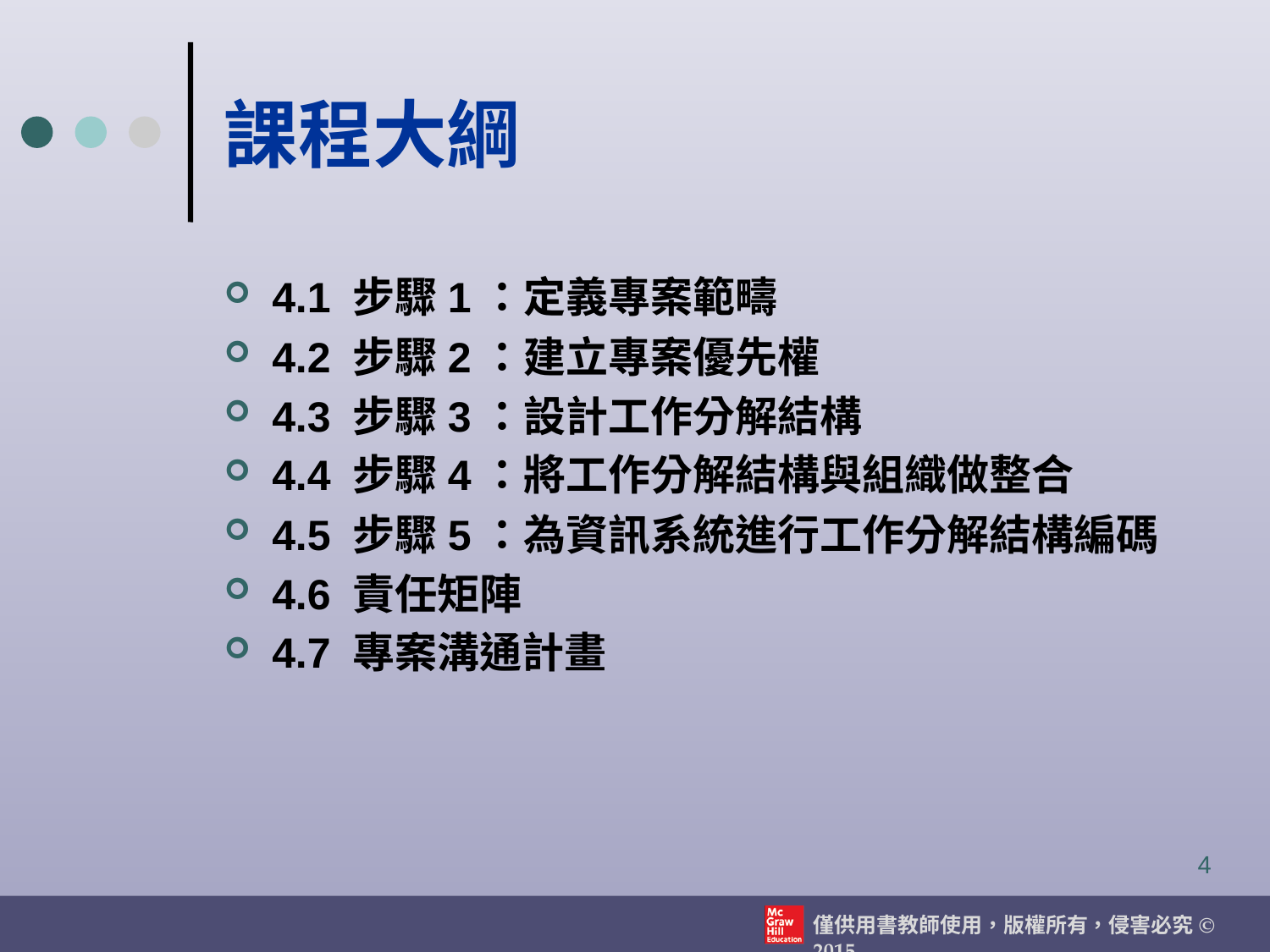

# 課程大綱
4.1 步驟1：定義專案範疇
4.2 步驟2：建立專案優先權
4.3 步驟3：設計工作分解結構
4.4 步驟4：將工作分解結構與組織做整合
4.5 步驟5：為資訊系統進行工作分解結構編碼
4.6 責任矩陣
4.7 專案溝通計畫
4